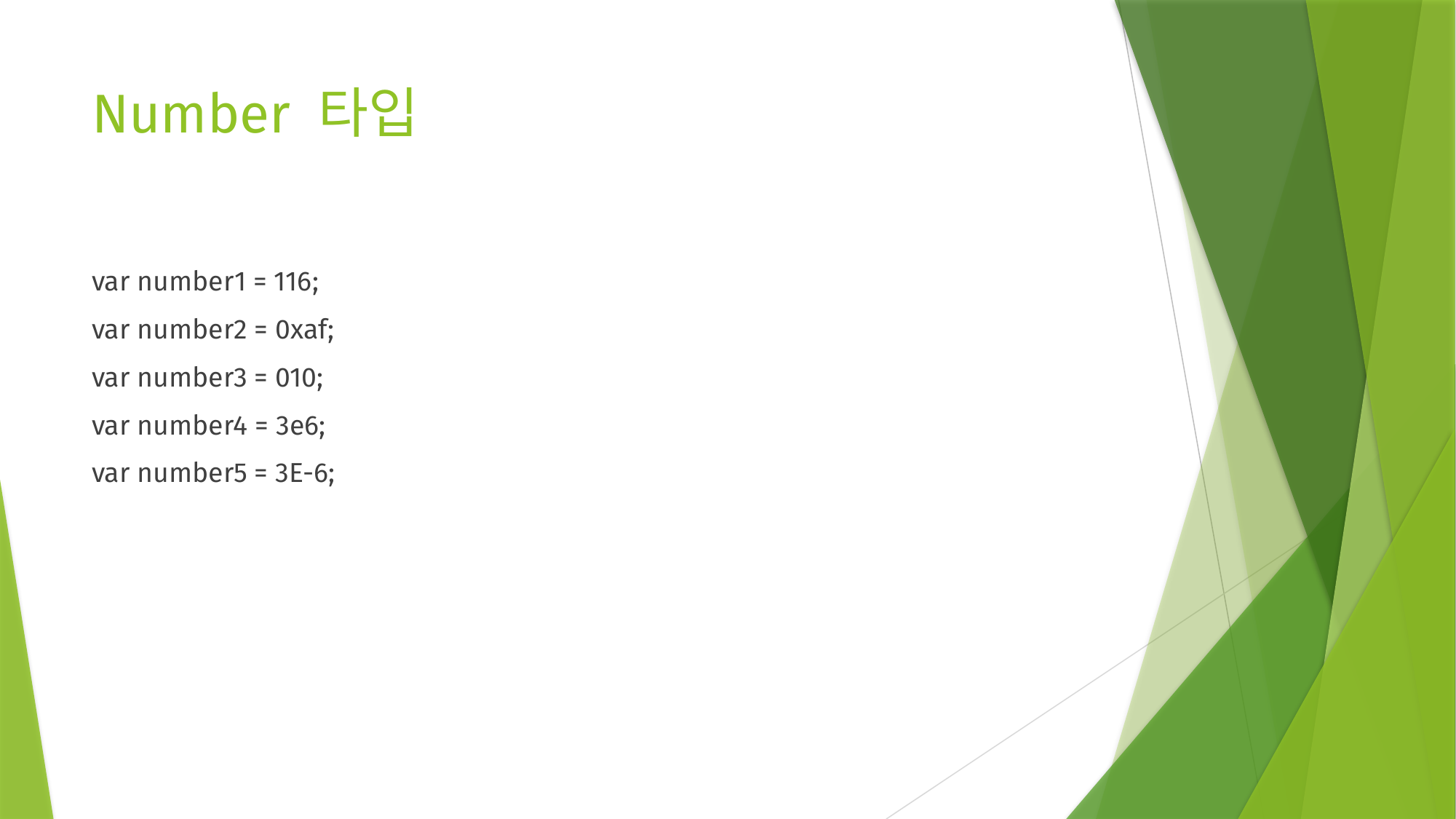

# Number 타입
var number1 = 116;
var number2 = 0xaf;
var number3 = 010;
var number4 = 3e6;
var number5 = 3E-6;